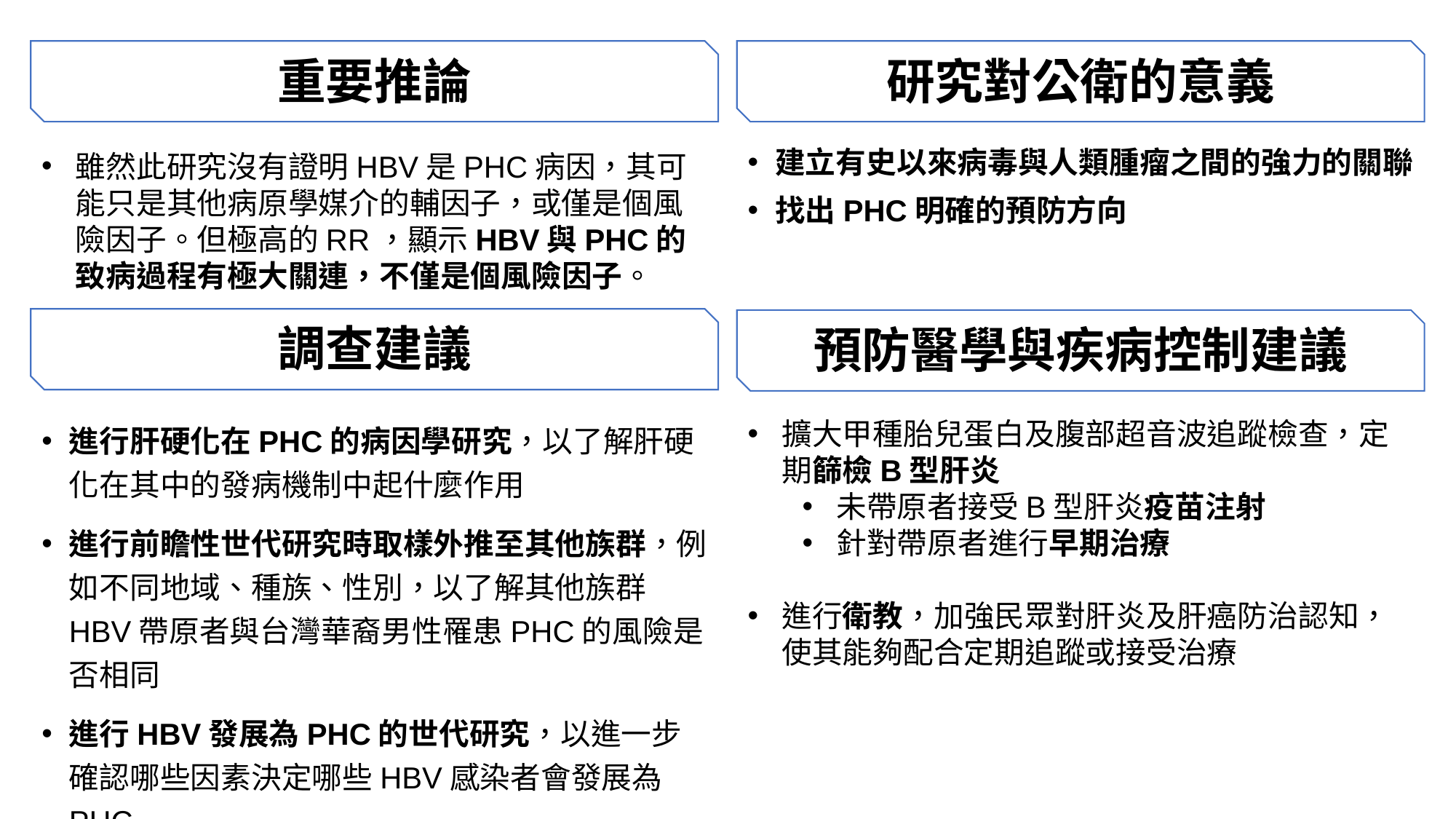

重要推論
研究對公衛的意義
雖然此研究沒有證明HBV是PHC病因，其可能只是其他病原學媒介的輔因子，或僅是個風險因子。但極高的RR，顯示HBV與PHC的致病過程有極大關連，不僅是個風險因子。
建立有史以來病毒與人類腫瘤之間的強力的關聯
找出PHC明確的預防方向

調查建議
預防醫學與疾病控制建議
進行肝硬化在PHC的病因學研究，以了解肝硬化在其中的發病機制中起什麼作用
進行前瞻性世代研究時取樣外推至其他族群，例如不同地域、種族、性別，以了解其他族群HBV帶原者與台灣華裔男性罹患PHC的風險是否相同
進行HBV發展為PHC的世代研究，以進一步確認哪些因素決定哪些HBV感染者會發展為PHC

擴大甲種胎兒蛋白及腹部超音波追蹤檢查，定期篩檢B型肝炎
未帶原者接受B型肝炎疫苗注射
針對帶原者進行早期治療

進行衛教，加強民眾對肝炎及肝癌防治認知，使其能夠配合定期追蹤或接受治療